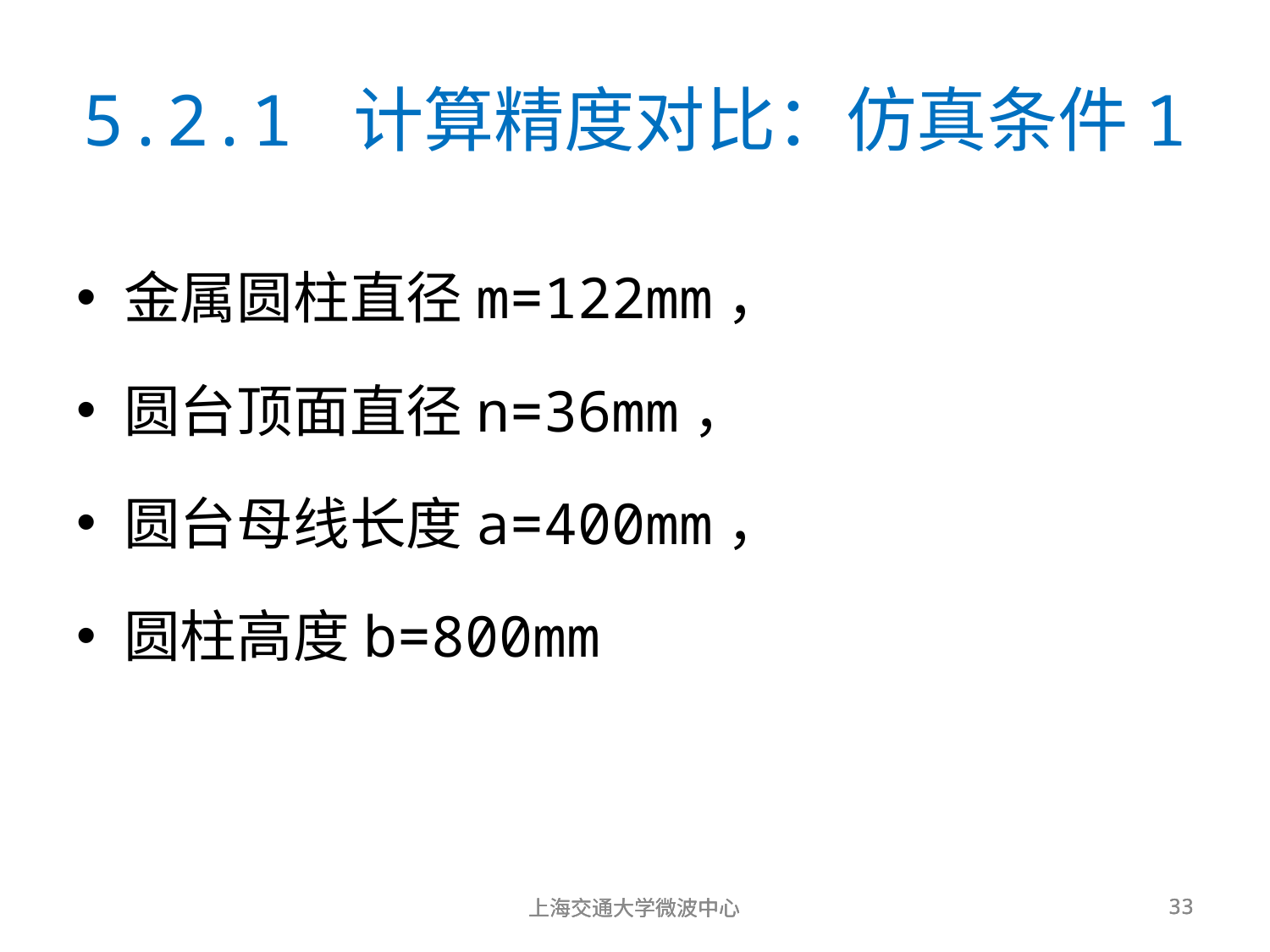

5.2.1 计算精度对比：仿真条件1
金属圆柱直径m=122mm，
圆台顶面直径n=36mm，
圆台母线长度a=400mm，
圆柱高度b=800mm

上海交通大学微波中心
上海交通大学微波中心
上海交通大学微波中心
33
33
33